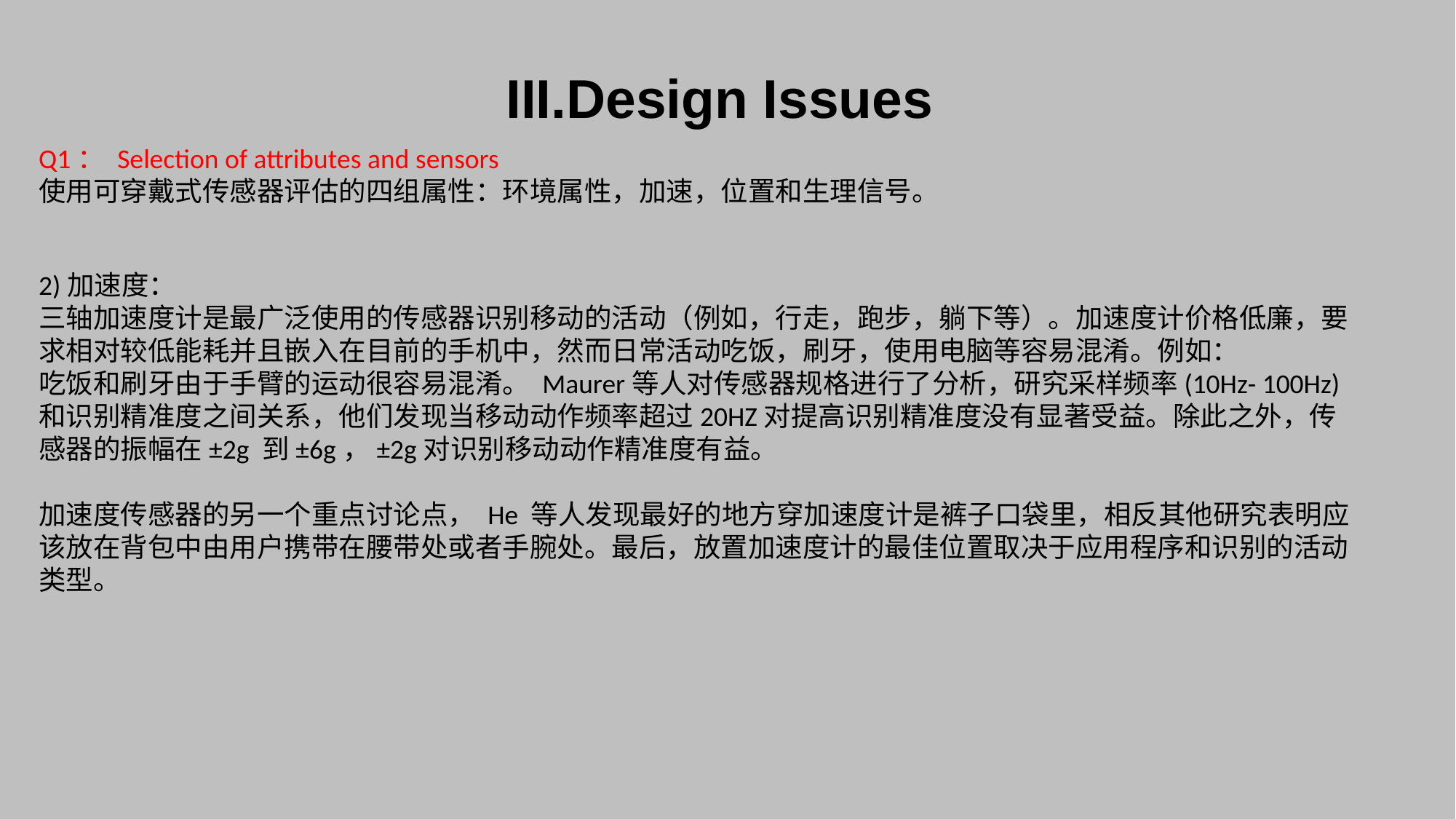

III.Design Issues
Q1： Selection of attributes and sensors
使用可穿戴式传感器评估的四组属性：环境属性，加速，位置和生理信号。
2)加速度：
三轴加速度计是最广泛使用的传感器识别移动的活动（例如，行走，跑步，躺下等）。加速度计价格低廉，要求相对较低能耗并且嵌入在目前的手机中，然而日常活动吃饭，刷牙，使用电脑等容易混淆。例如：
吃饭和刷牙由于手臂的运动很容易混淆。 Maurer等人对传感器规格进行了分析，研究采样频率(10Hz- 100Hz)和识别精准度之间关系，他们发现当移动动作频率超过20HZ对提高识别精准度没有显著受益。除此之外，传感器的振幅在±2g 到±6g，±2g对识别移动动作精准度有益。

加速度传感器的另一个重点讨论点， He 等人发现最好的地方穿加速度计是裤子口袋里，相反其他研究表明应该放在背包中由用户携带在腰带处或者手腕处。最后，放置加速度计的最佳位置取决于应用程序和识别的活动类型。